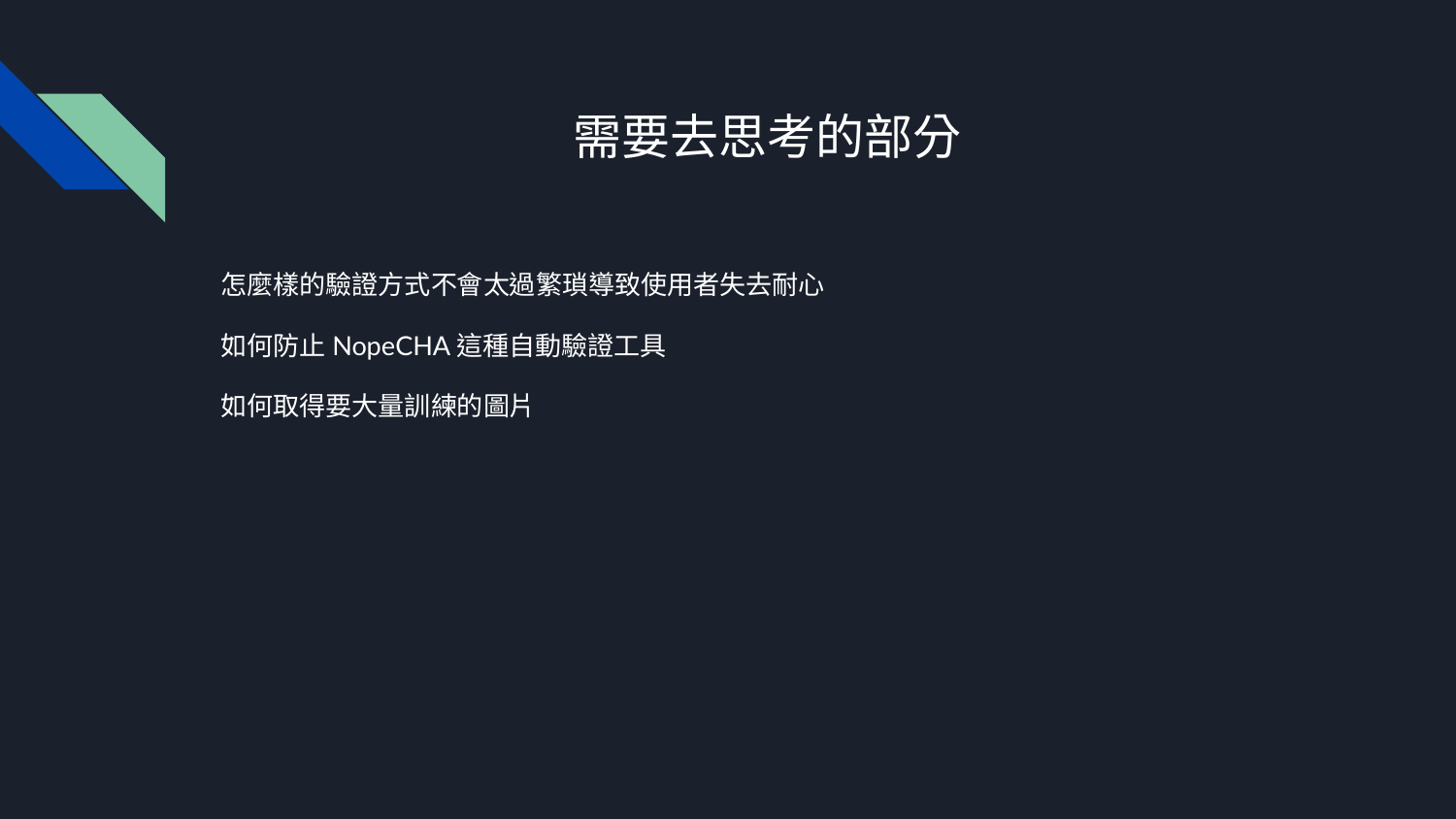

# 需要去思考的部分
怎麼樣的驗證方式不會太過繁瑣導致使用者失去耐心
如何防止NopeCHA這種自動驗證工具
如何取得要大量訓練的圖片